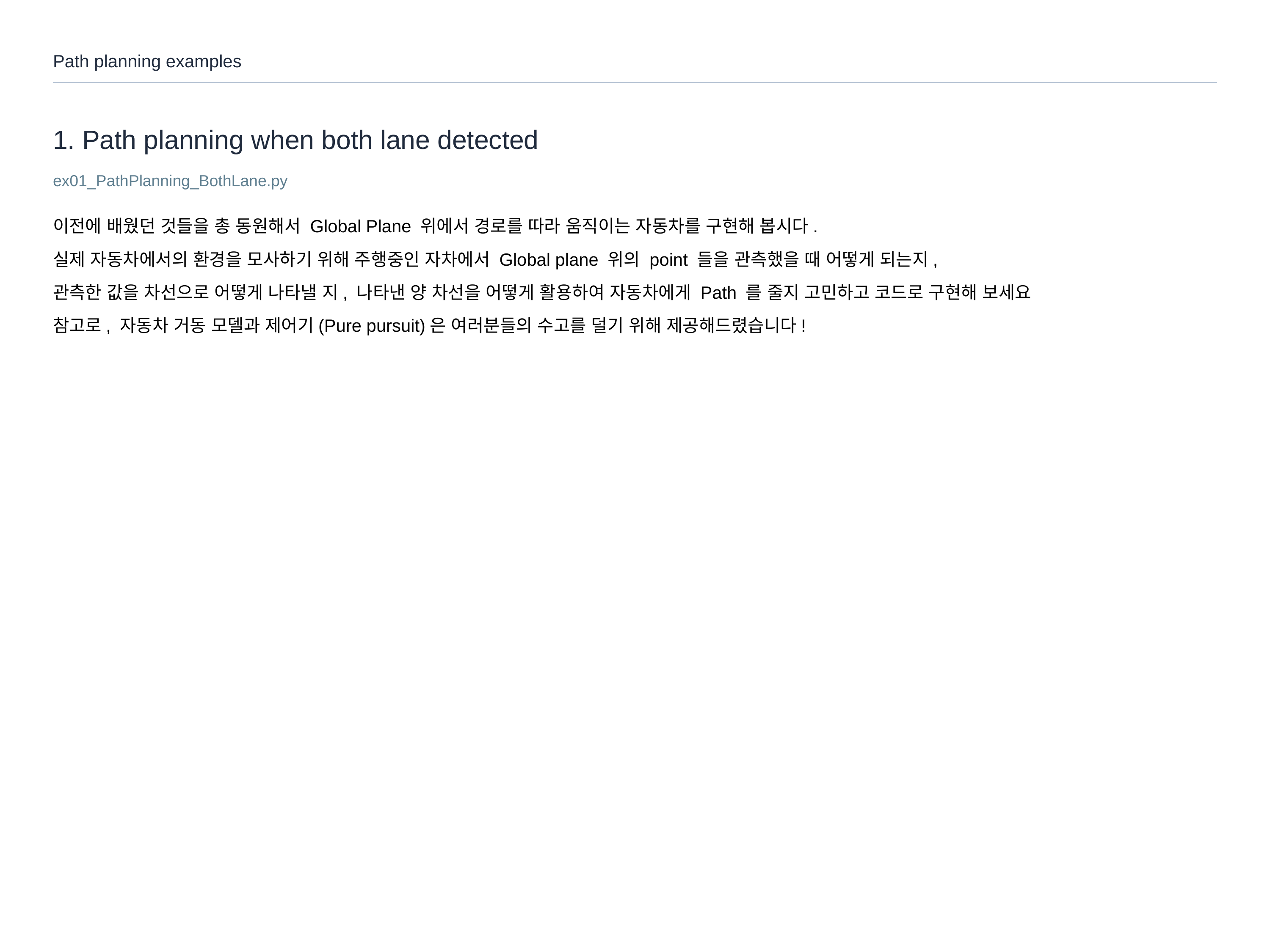

Path planning examples
# 1. Path planning when both lane detected
ex01_PathPlanning_BothLane.py
이전에 배웠던 것들을 총 동원해서 Global Plane 위에서 경로를 따라 움직이는 자동차를 구현해 봅시다.
실제 자동차에서의 환경을 모사하기 위해 주행중인 자차에서 Global plane 위의 point 들을 관측했을 때 어떻게 되는지,
관측한 값을 차선으로 어떻게 나타낼 지, 나타낸 양 차선을 어떻게 활용하여 자동차에게 Path 를 줄지 고민하고 코드로 구현해 보세요
참고로, 자동차 거동 모델과 제어기(Pure pursuit)은 여러분들의 수고를 덜기 위해 제공해드렸습니다!